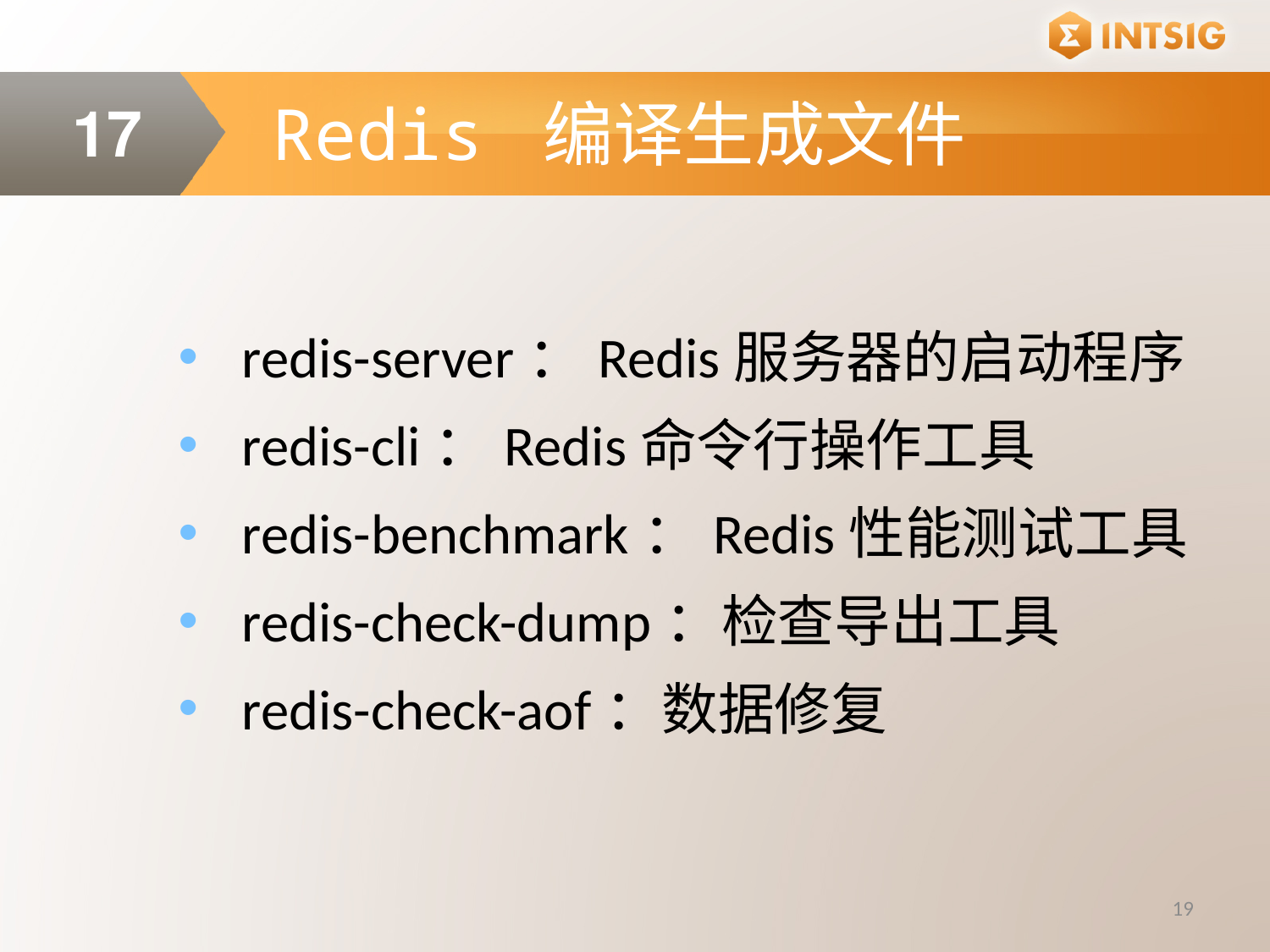

Redis 编译生成文件
17
redis-server：Redis服务器的启动程序
redis-cli：Redis命令行操作工具
redis-benchmark：Redis性能测试工具
redis-check-dump：检查导出工具
redis-check-aof：数据修复

19